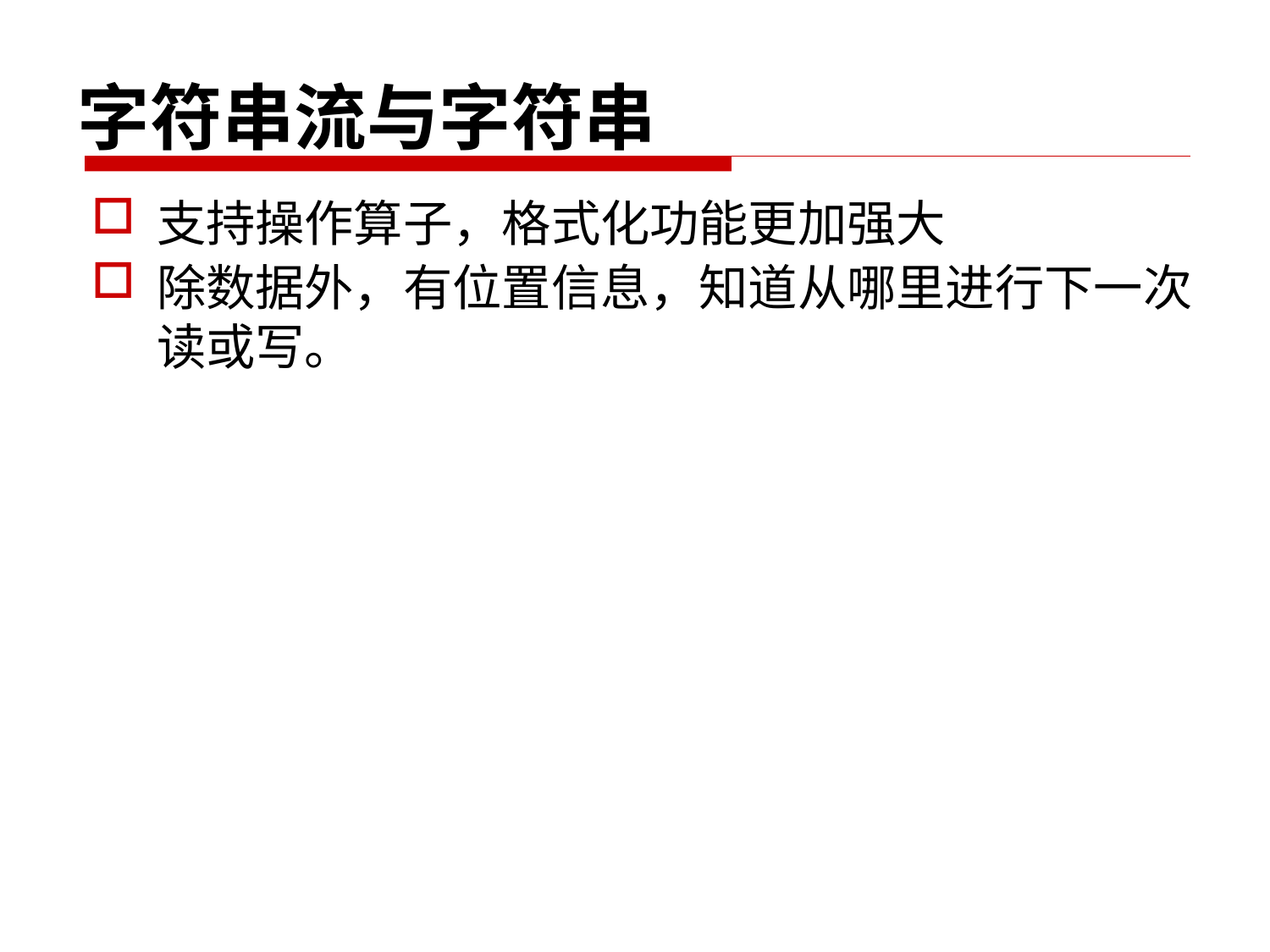

# 字符串流与字符串
支持操作算子，格式化功能更加强大
除数据外，有位置信息，知道从哪里进行下一次读或写。